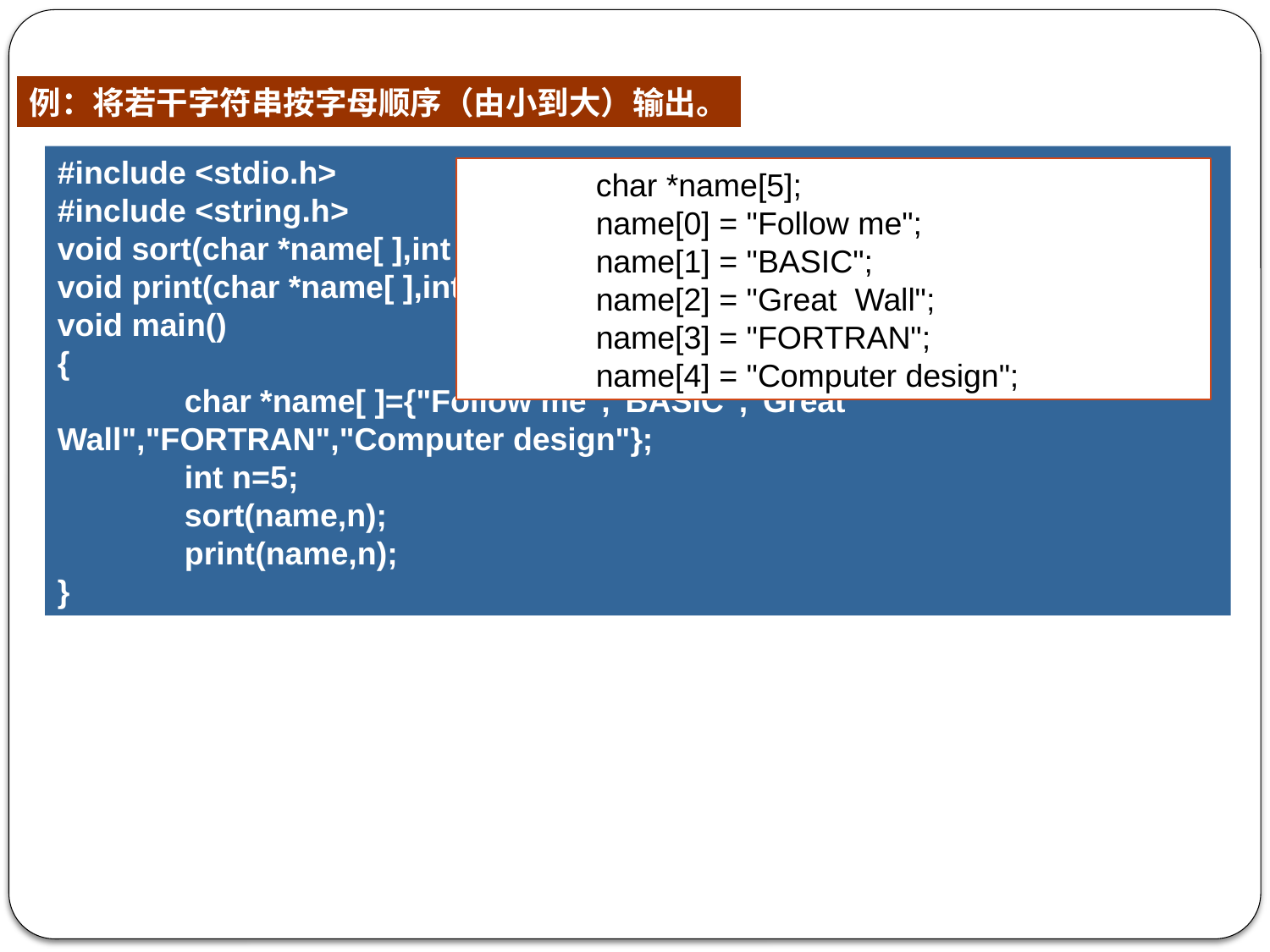

例：将若干字符串按字母顺序（由小到大）输出。
#include <stdio.h>
#include <string.h>
void sort(char *name[ ],int n);
void print(char *name[ ],int n);
void main()
{
	char *name[ ]={"Follow me","BASIC","Great      		Wall","FORTRAN","Computer design"};
	int n=5;
	sort(name,n);
	print(name,n);
}
	char *name[5];
	name[0] = "Follow me";
	name[1] = "BASIC";
	name[2] = "Great  Wall";
	name[3] = "FORTRAN";
	name[4] = "Computer design";